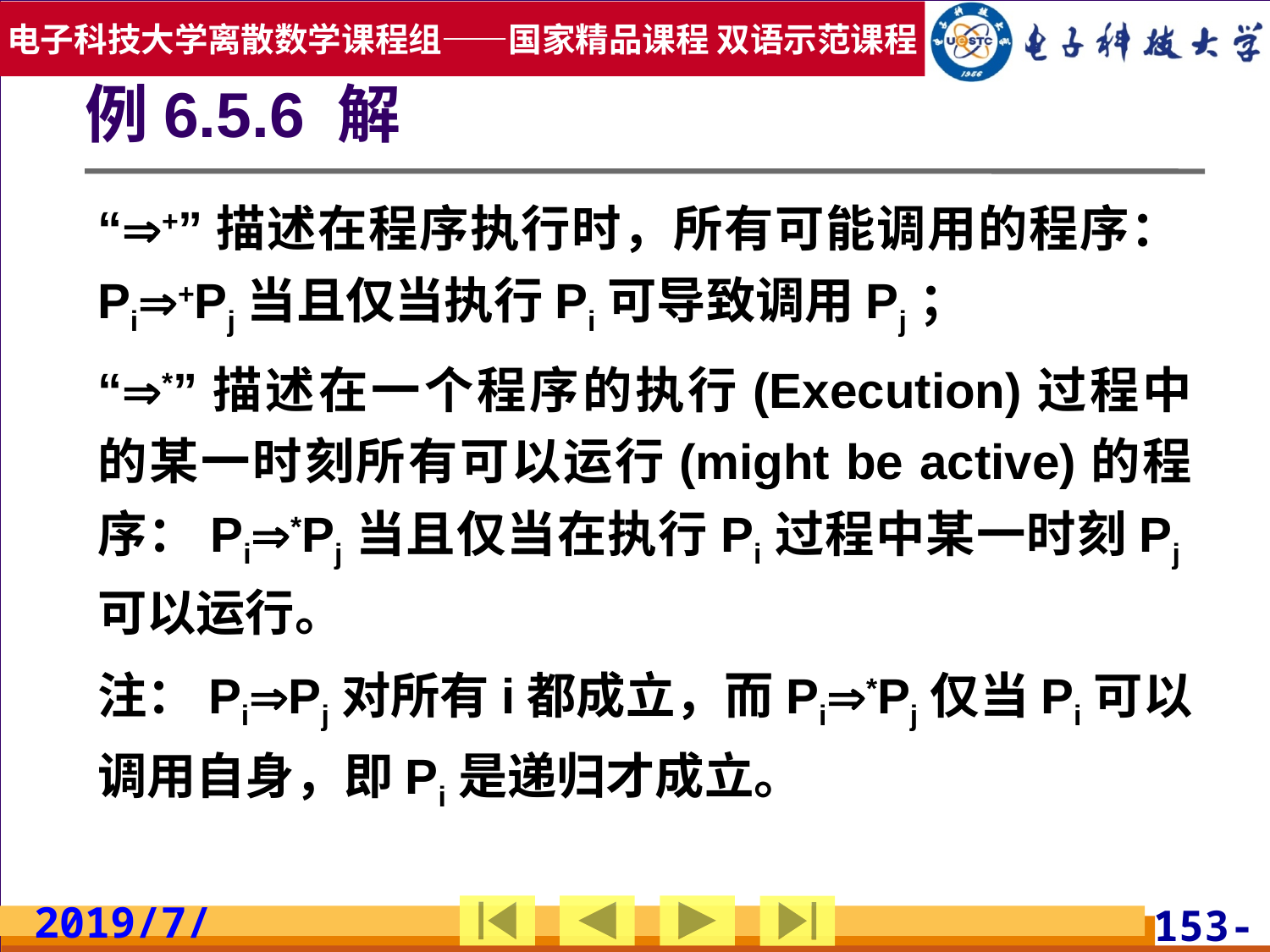

# 例6.5.6 解
“⇒+”描述在程序执行时，所有可能调用的程序：Pi⇒+Pj当且仅当执行Pi可导致调用Pj；
“⇒*”描述在一个程序的执行(Execution)过程中的某一时刻所有可以运行(might be active)的程序：Pi⇒*Pj当且仅当在执行Pi过程中某一时刻Pj可以运行。
注：Pi⇒Pj对所有i都成立，而Pi⇒*Pj仅当Pi可以调用自身，即Pi是递归才成立。
2019/7/3